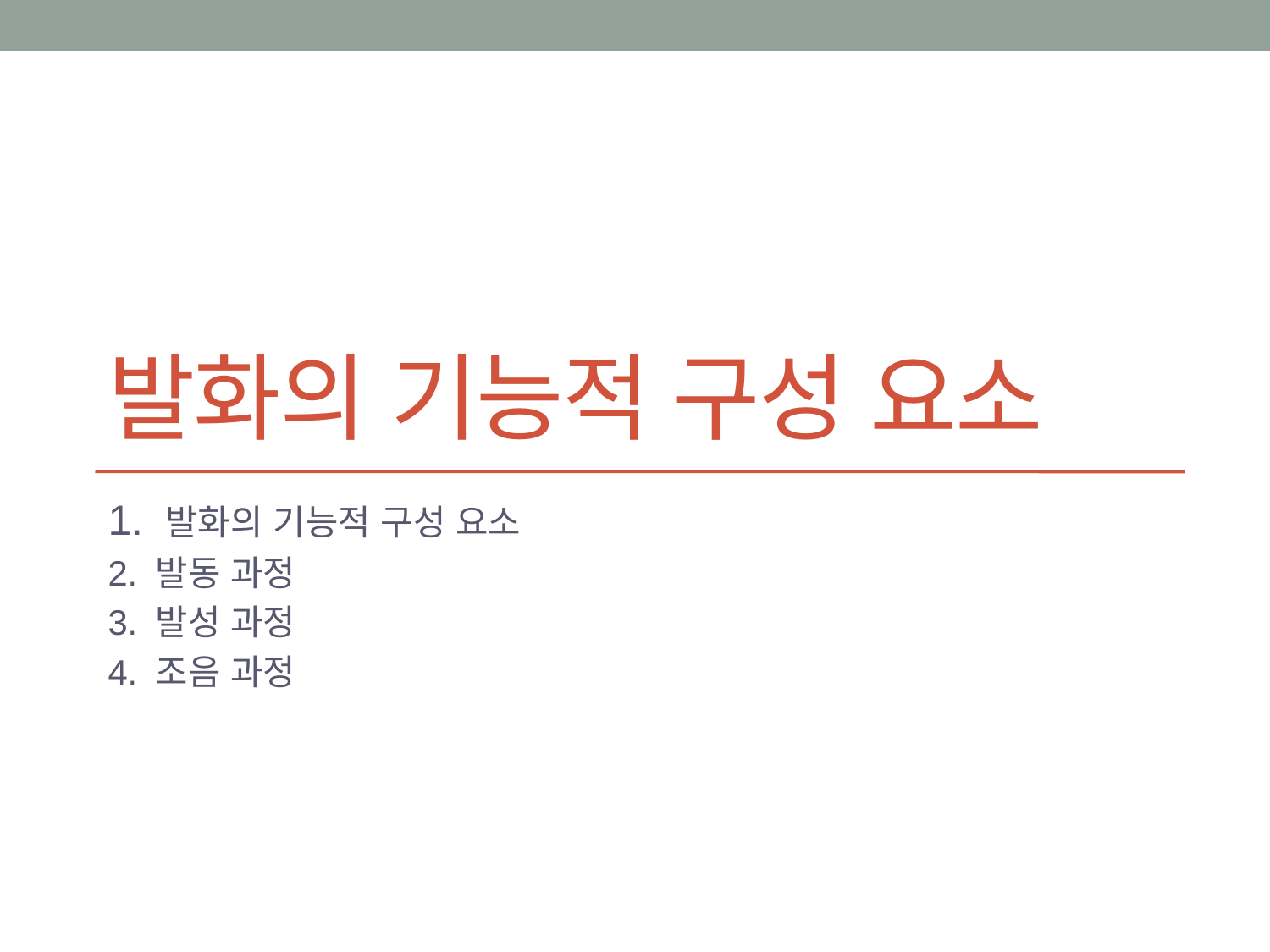

# 발화의 기능적 구성 요소
1. 발화의 기능적 구성 요소
2. 발동 과정
3. 발성 과정
4. 조음 과정